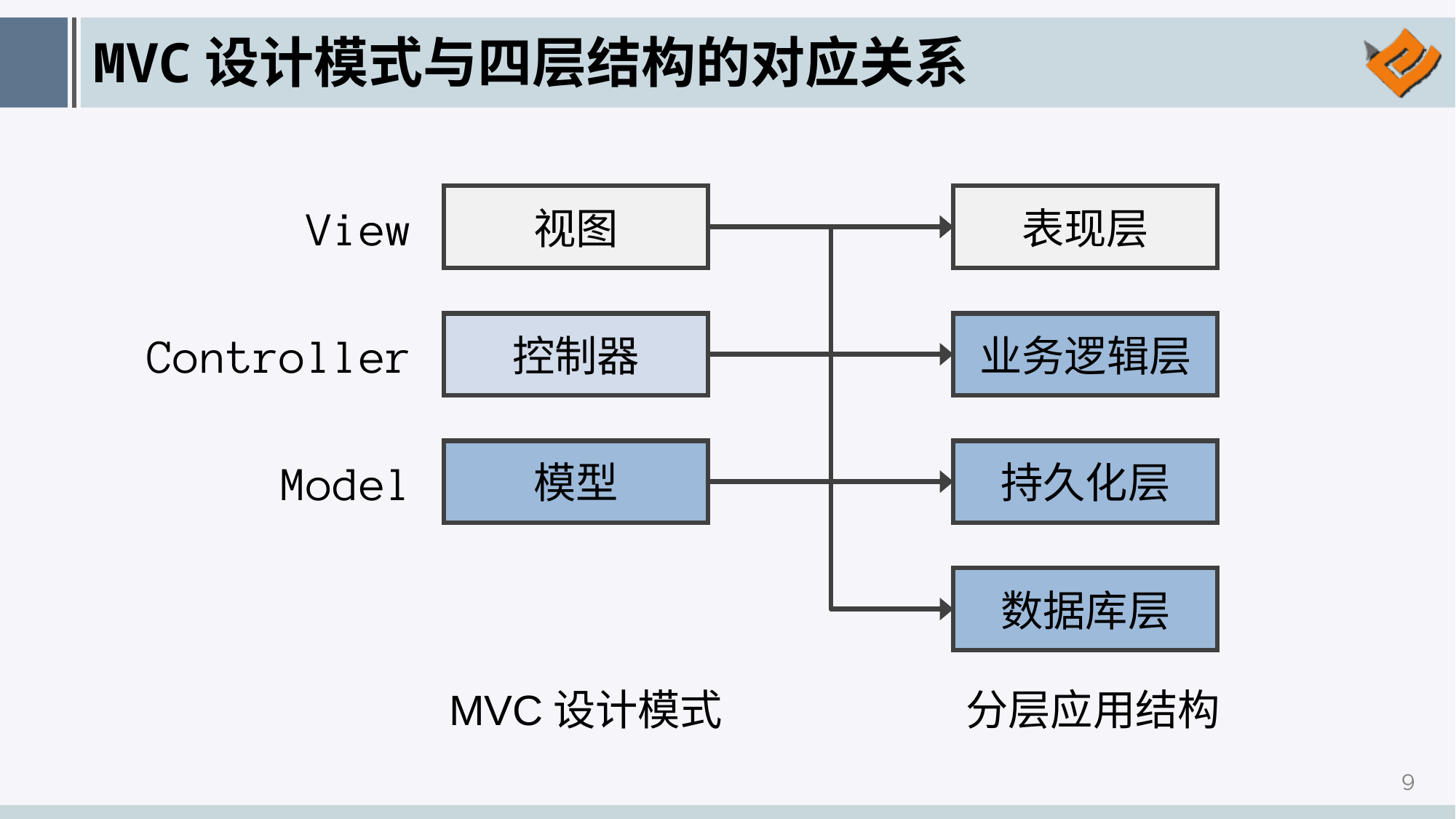

# MVC设计模式与四层结构的对应关系
视图
表现层
View
控制器
业务逻辑层
Controller
模型
持久化层
Model
数据库层
MVC设计模式
分层应用结构